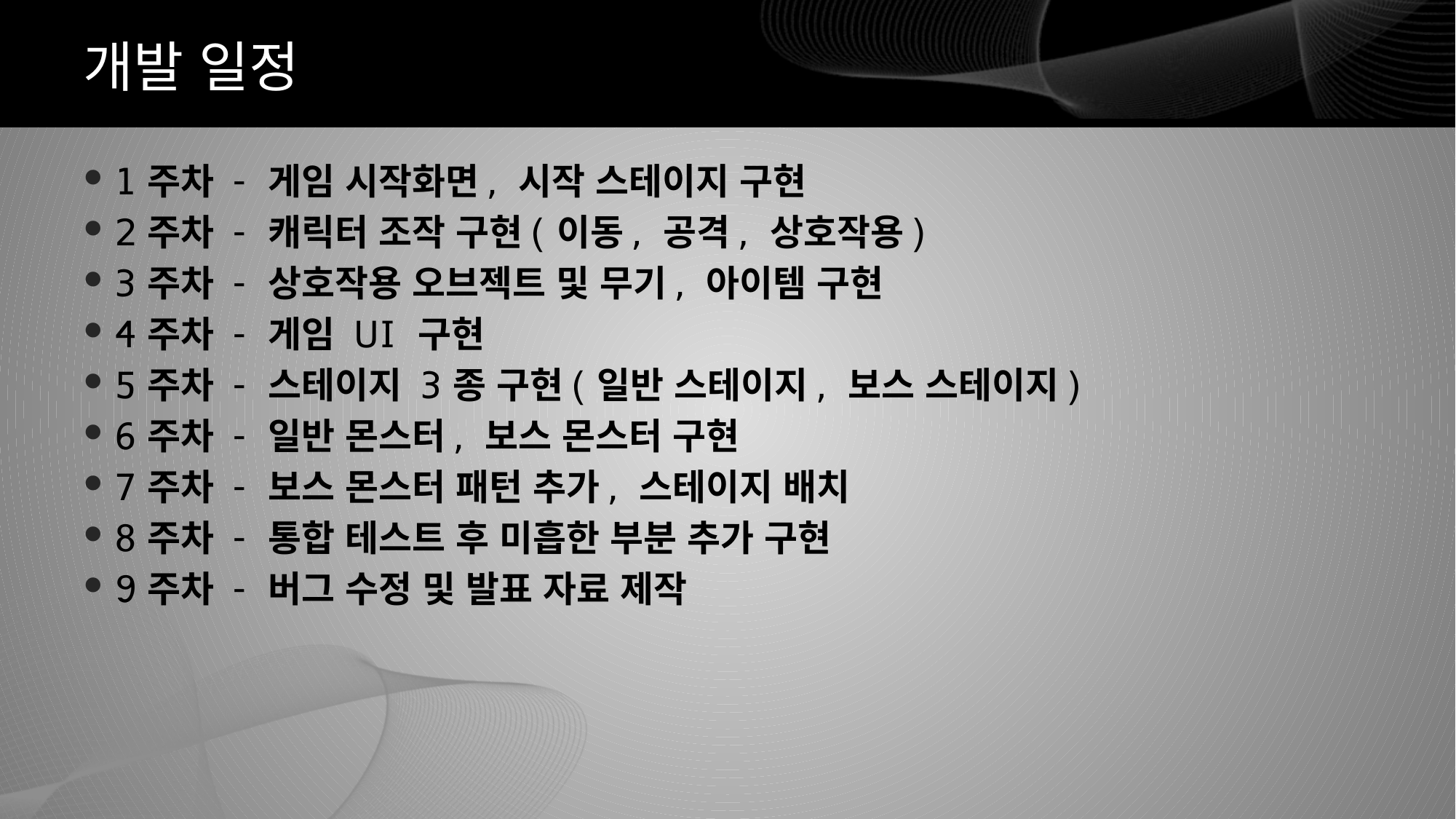

# 개발 일정
1주차 - 게임 시작화면, 시작 스테이지 구현
2주차 - 캐릭터 조작 구현(이동, 공격, 상호작용)
3주차 - 상호작용 오브젝트 및 무기, 아이템 구현
4주차 - 게임 UI 구현
5주차 - 스테이지 3종 구현(일반 스테이지, 보스 스테이지)
6주차 - 일반 몬스터, 보스 몬스터 구현
7주차 - 보스 몬스터 패턴 추가, 스테이지 배치
8주차 - 통합 테스트 후 미흡한 부분 추가 구현
9주차 - 버그 수정 및 발표 자료 제작